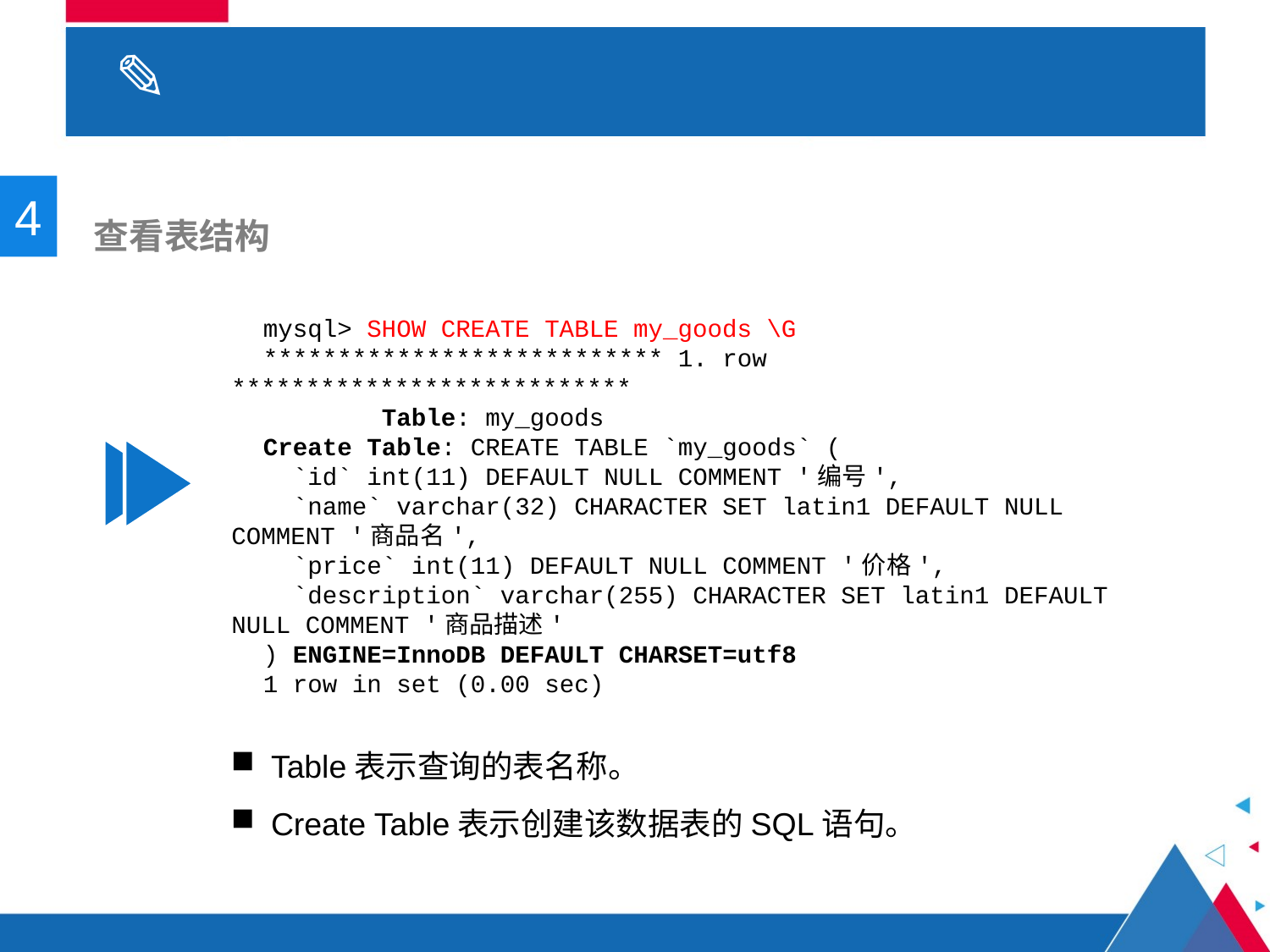

# 2.2 数据表操作

4
  查看表结构
mysql> SHOW CREATE TABLE my_goods \G
*************************** 1. row ***************************
        Table: my_goods
Create Table: CREATE TABLE `my_goods` (
  `id` int(11) DEFAULT NULL COMMENT '编号',
  `name` varchar(32) CHARACTER SET latin1 DEFAULT NULL COMMENT '商品名',
  `price` int(11) DEFAULT NULL COMMENT '价格',
  `description` varchar(255) CHARACTER SET latin1 DEFAULT NULL COMMENT '商品描述'
) ENGINE=InnoDB DEFAULT CHARSET=utf8
1 row in set (0.00 sec)

Table表示查询的表名称。
Create Table表示创建该数据表的SQL语句。